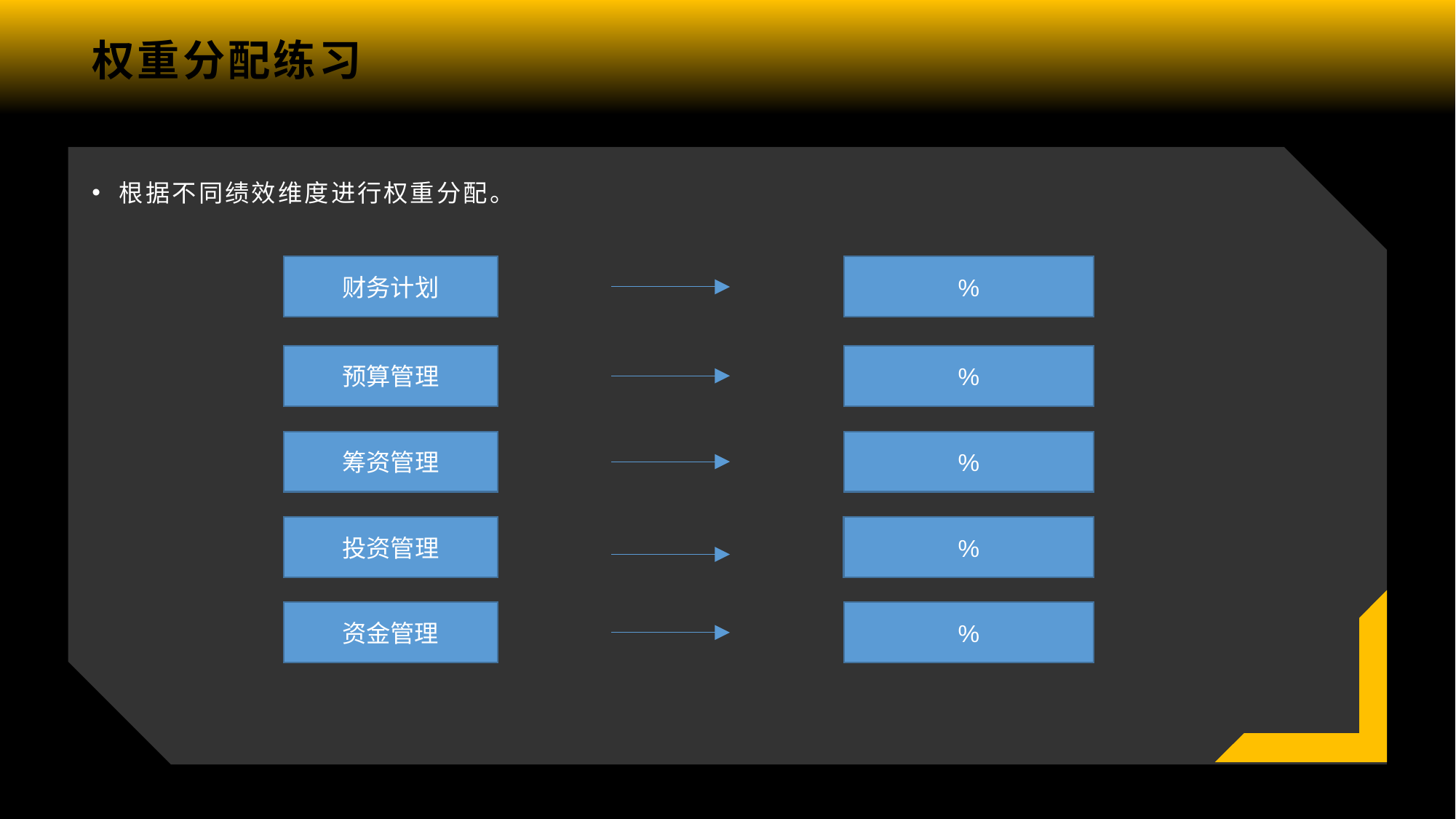

# 权重分配练习

根据不同绩效维度进行权重分配。
财务计划
%
预算管理
%
筹资管理
%
投资管理
%
资金管理
%